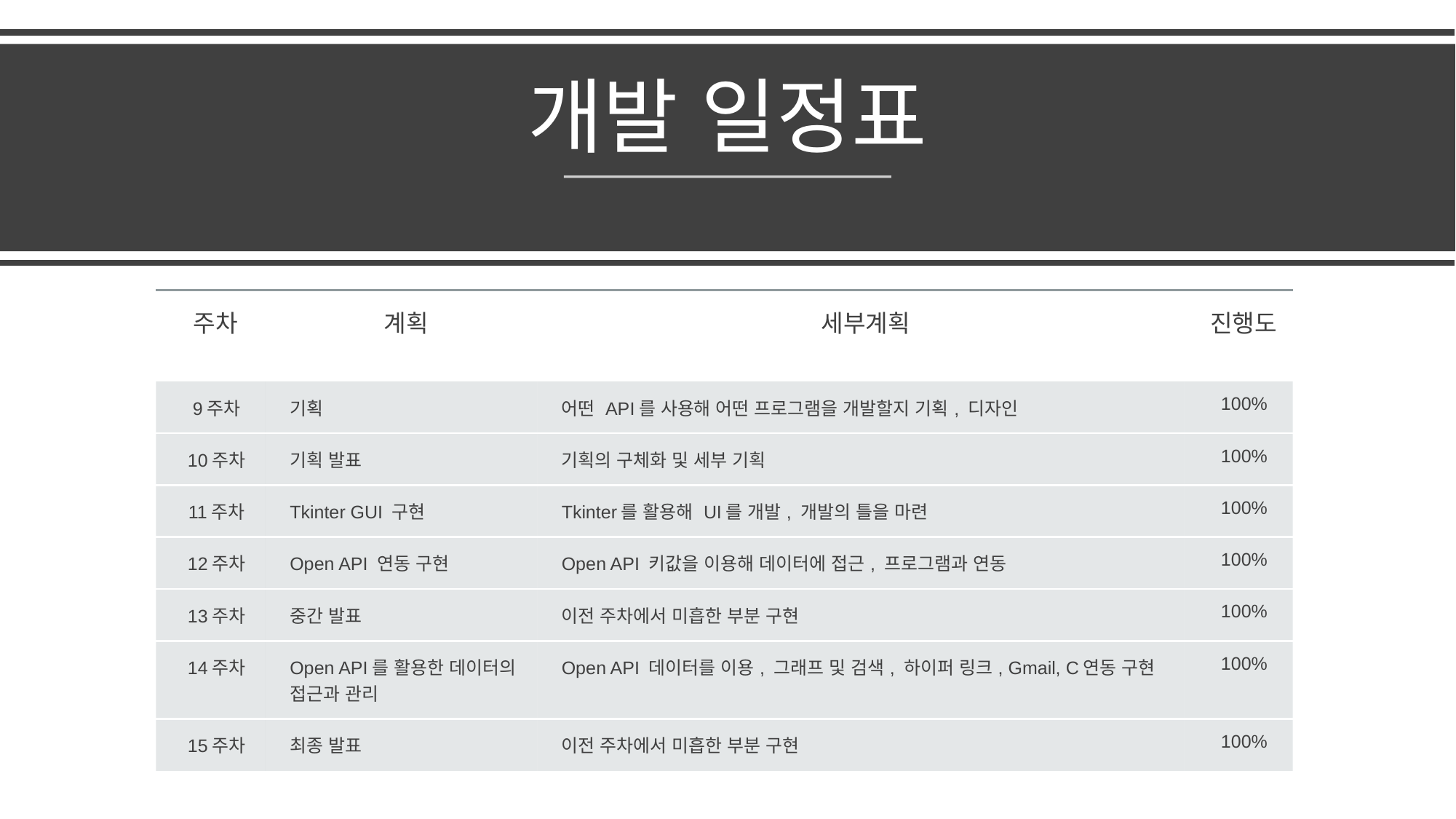

# 개발 일정표
| 주차 | 계획 | 세부계획 | 진행도 |
| --- | --- | --- | --- |
| 9주차 | 기획 | 어떤 API를 사용해 어떤 프로그램을 개발할지 기획, 디자인 | 100% |
| 10주차 | 기획 발표 | 기획의 구체화 및 세부 기획 | 100% |
| 11주차 | Tkinter GUI 구현 | Tkinter를 활용해 UI를 개발, 개발의 틀을 마련 | 100% |
| 12주차 | Open API 연동 구현 | Open API 키값을 이용해 데이터에 접근, 프로그램과 연동 | 100% |
| 13주차 | 중간 발표 | 이전 주차에서 미흡한 부분 구현 | 100% |
| 14주차 | Open API를 활용한 데이터의 접근과 관리 | Open API 데이터를 이용, 그래프 및 검색, 하이퍼 링크, Gmail, C연동 구현 | 100% |
| 15주차 | 최종 발표 | 이전 주차에서 미흡한 부분 구현 | 100% |